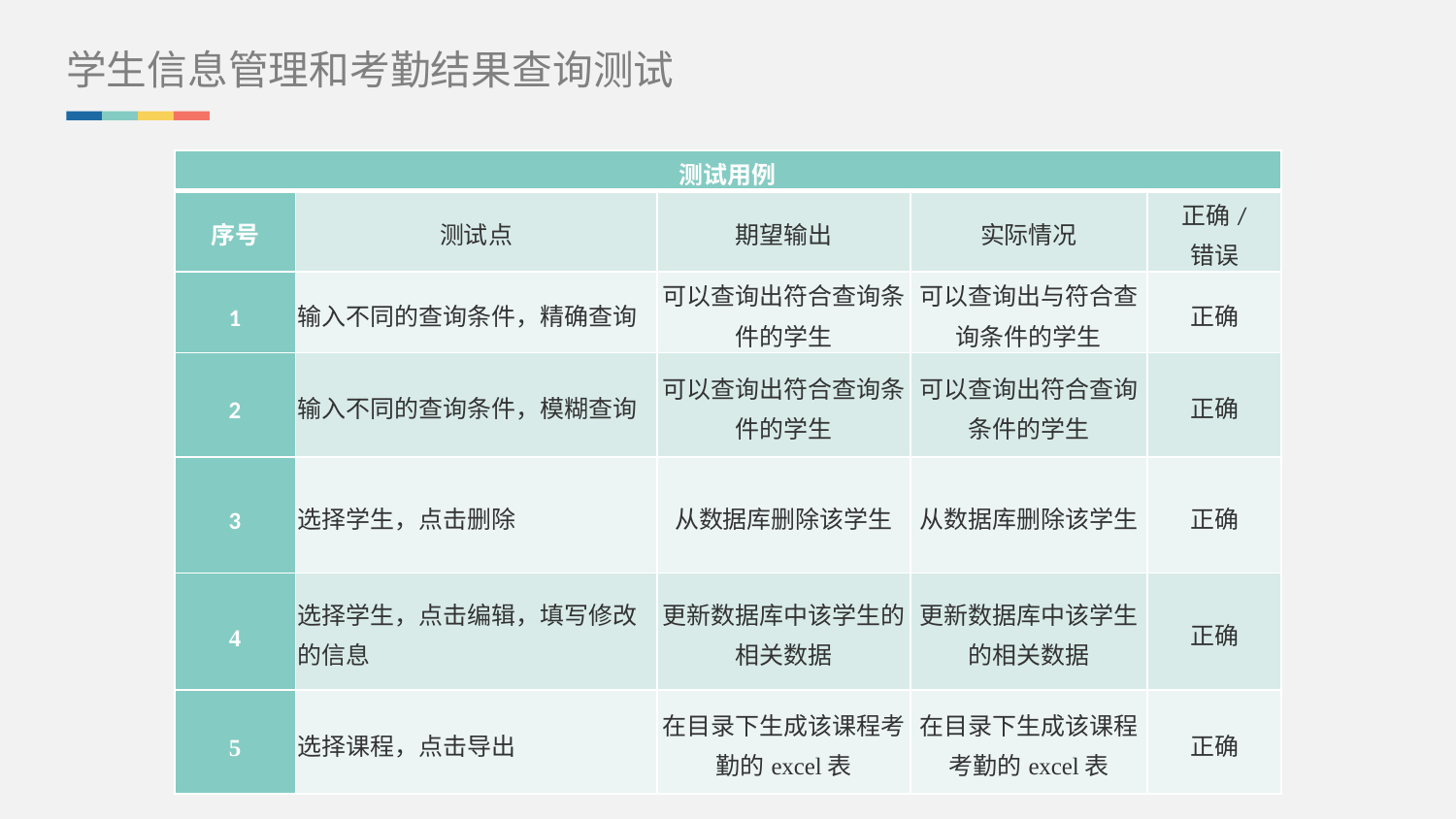

学生信息管理和考勤结果查询测试

| 测试用例 |  |  |  |  |
| --- | --- | --- | --- | --- |
| 序号 | 测试点 | 期望输出 | 实际情况 | 正确/ 错误 |
| 1 | 输入不同的查询条件，精确查询 | 可以查询出符合查询条件的学生 | 可以查询出与符合查询条件的学生 | 正确 |
| 2 | 输入不同的查询条件，模糊查询 | 可以查询出符合查询条件的学生 | 可以查询出符合查询条件的学生 | 正确 |
| 3 | 选择学生，点击删除 | 从数据库删除该学生 | 从数据库删除该学生 | 正确 |
| 4 | 选择学生，点击编辑，填写修改的信息 | 更新数据库中该学生的相关数据 | 更新数据库中该学生的相关数据 | 正确 |
| 5 | 选择课程，点击导出 | 在目录下生成该课程考勤的excel表 | 在目录下生成该课程考勤的excel表 | 正确 |